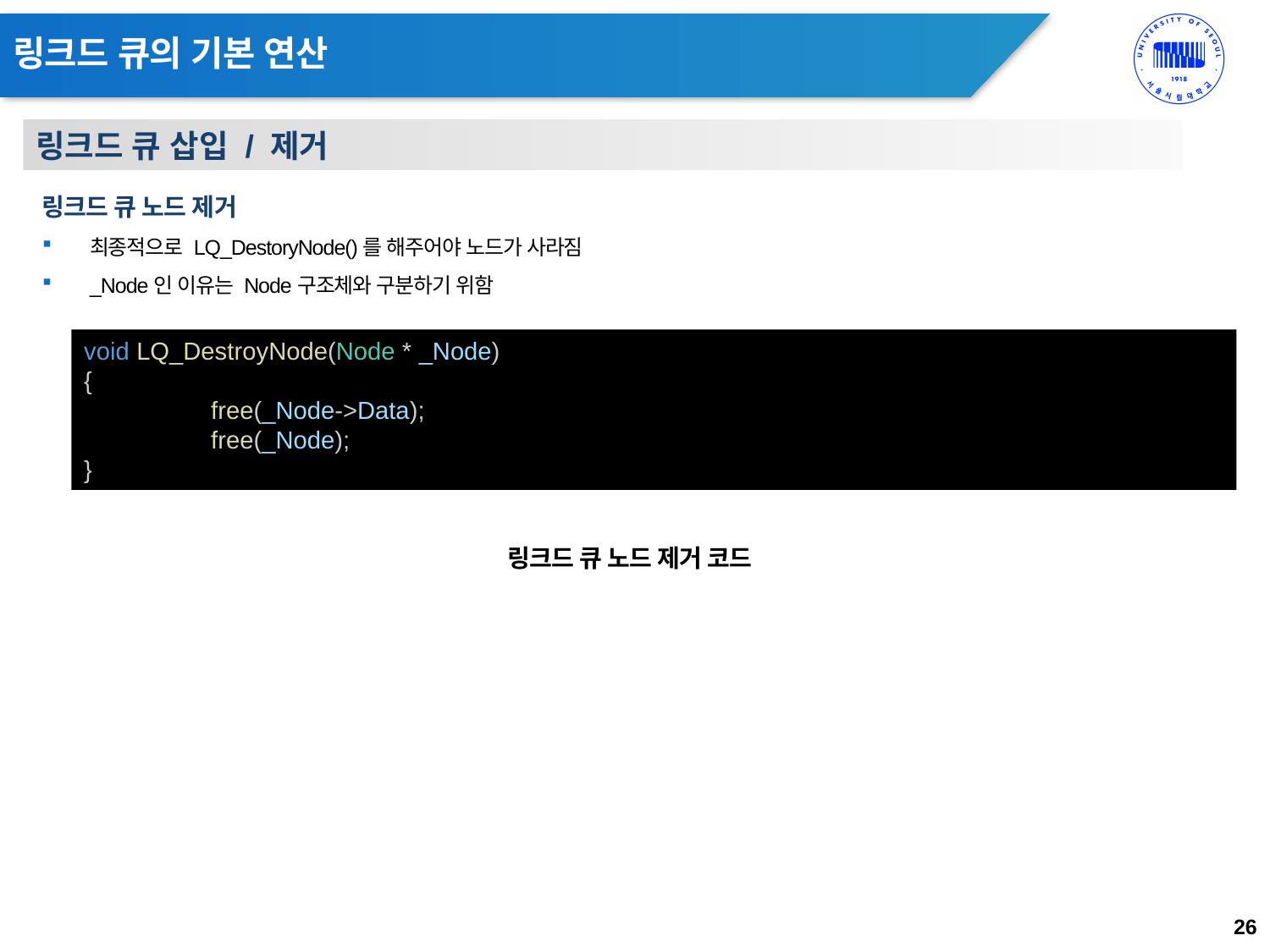

# 링크드 큐의 기본 연산
링크드 큐 삽입 / 제거
링크드 큐 노드 제거
최종적으로 LQ_DestoryNode()를 해주어야 노드가 사라짐
_Node인 이유는 Node구조체와 구분하기 위함

void LQ_DestroyNode(Node * _Node)
{
	free(_Node->Data);
	free(_Node);
}
링크드 큐 노드 제거 코드
26